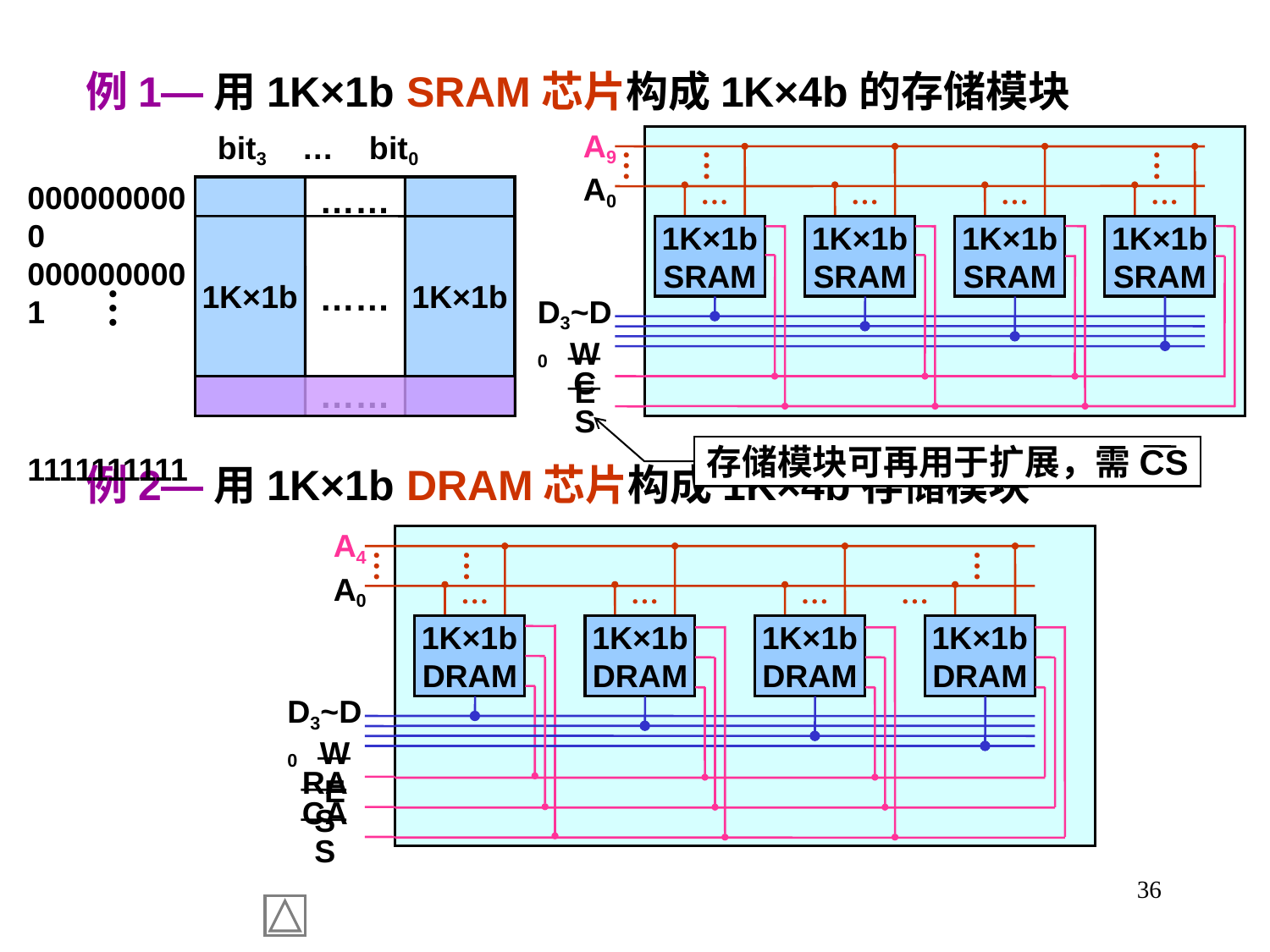

例1—用1K×1b SRAM芯片构成1K×4b的存储模块
bit3    …    bit0
0000000000
0000000001

1111111111
1K×1b
……

……

……

1K×1b

…

A9
A0

…

1K×1b
SRAM
1K×1b
SRAM
1K×1b
SRAM
1K×1b
SRAM
D3~D0

WE

CS

…

…

…

…

…

…

存储模块可再用于扩展，需CS
    例2—用1K×1b DRAM芯片构成1K×4b存储模块
A4
A0

…

1K×1b
DRAM
1K×1b
DRAM
1K×1b
DRAM
1K×1b
DRAM
D3~D0

WE

RAS

CAS

…

…

…

…

…
…

36